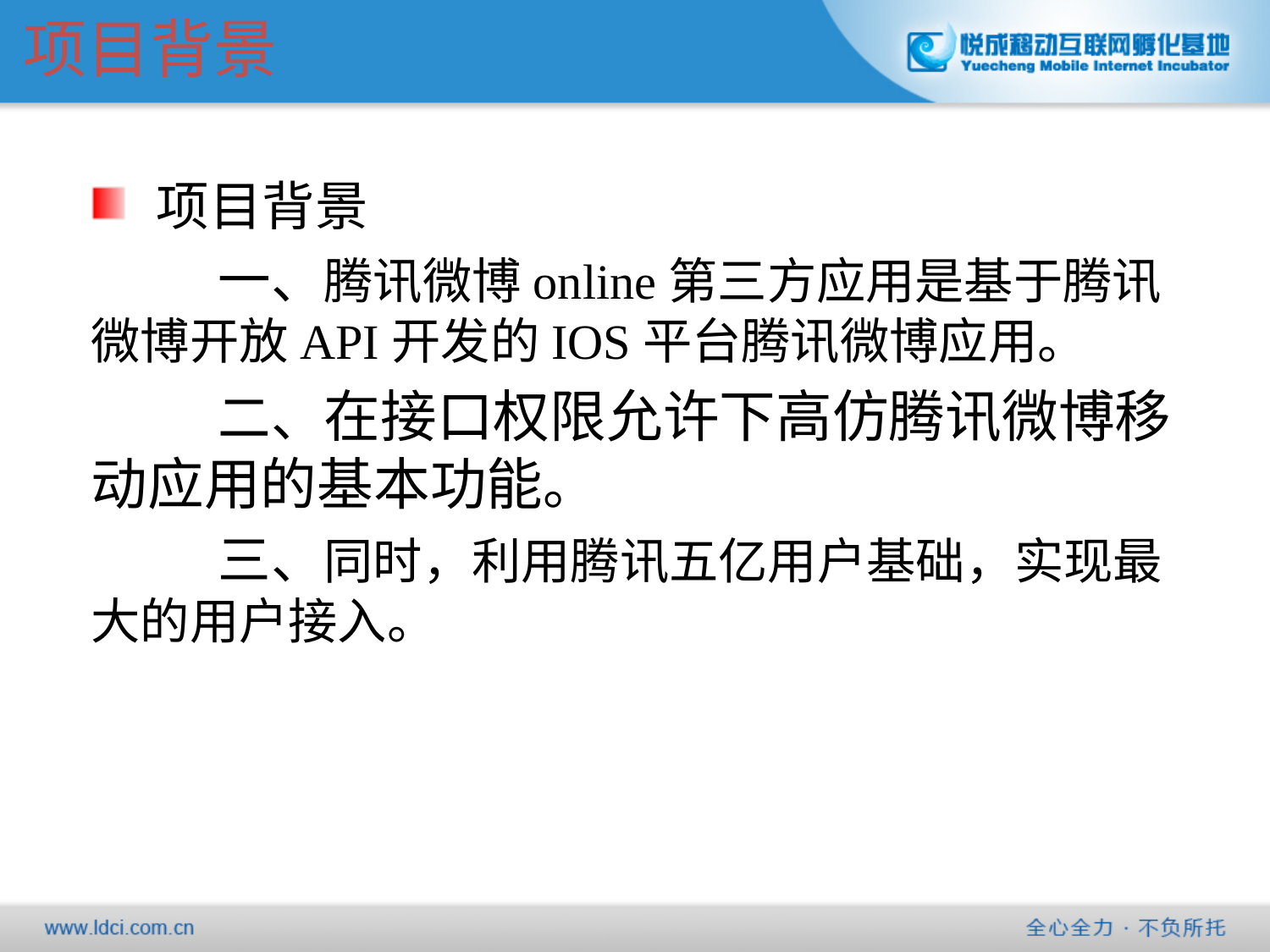

项目背景
项目背景
	一、腾讯微博online第三方应用是基于腾讯微博开放API开发的IOS平台腾讯微博应用。
	二、在接口权限允许下高仿腾讯微博移动应用的基本功能。
	三、同时，利用腾讯五亿用户基础，实现最大的用户接入。